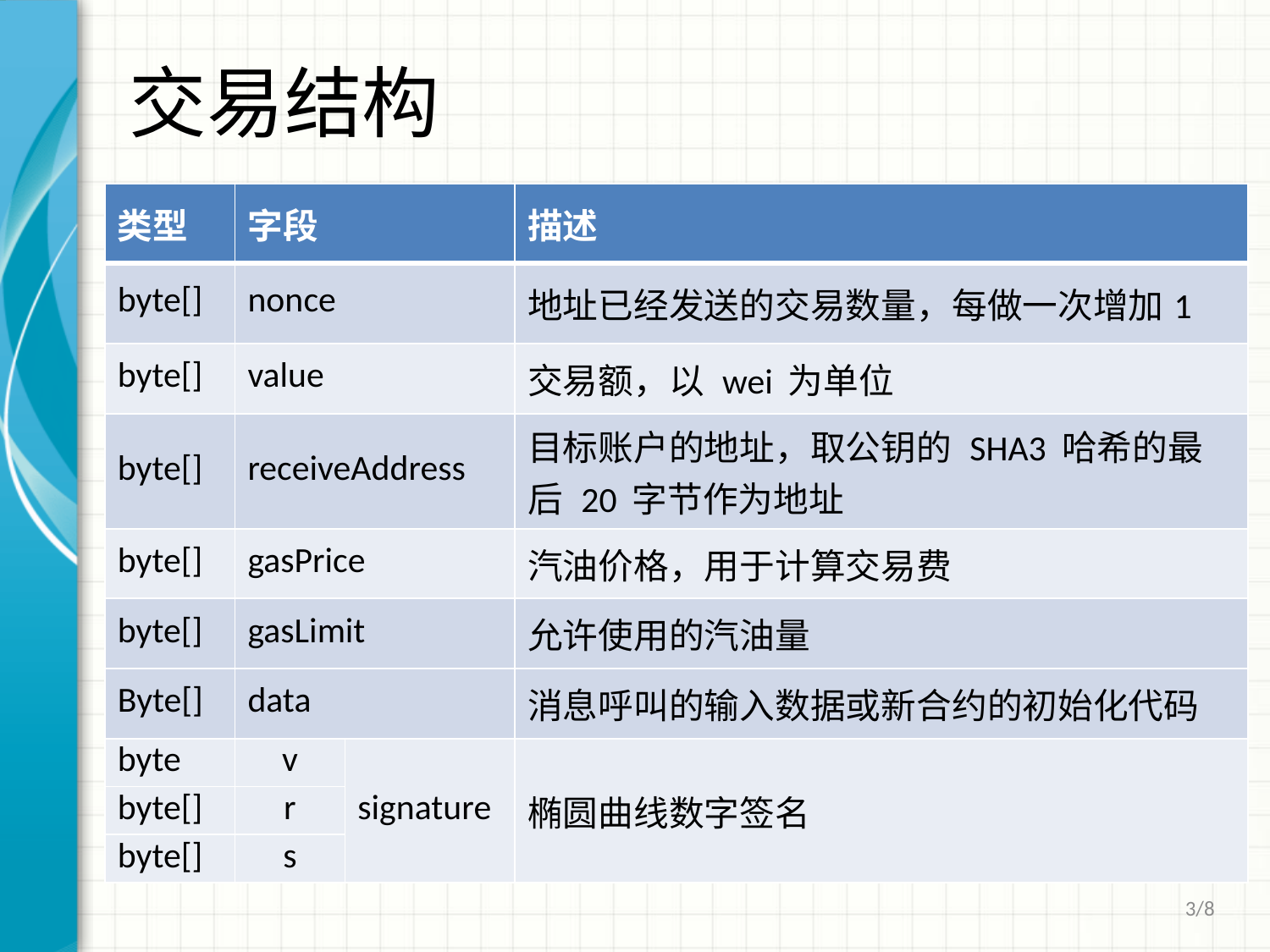

# 交易结构
| 类型 | 字段 |  | 描述 |
| --- | --- | --- | --- |
| byte[] | nonce |  | 地址已经发送的交易数量，每做一次增加1 |
| byte[] | value |  | 交易额，以 wei 为单位 |
| byte[] | receiveAddress |  | 目标账户的地址，取公钥的 SHA3 哈希的最后 20 字节作为地址 |
| byte[] | gasPrice |  | 汽油价格，用于计算交易费 |
| byte[] | gasLimit |  | 允许使用的汽油量 |
| Byte[] | data |  | 消息呼叫的输入数据或新合约的初始化代码 |
| byte | v | signature | 椭圆曲线数字签名 |
| byte[] | r |  |  |
| byte[] | s |  |  |
3/8